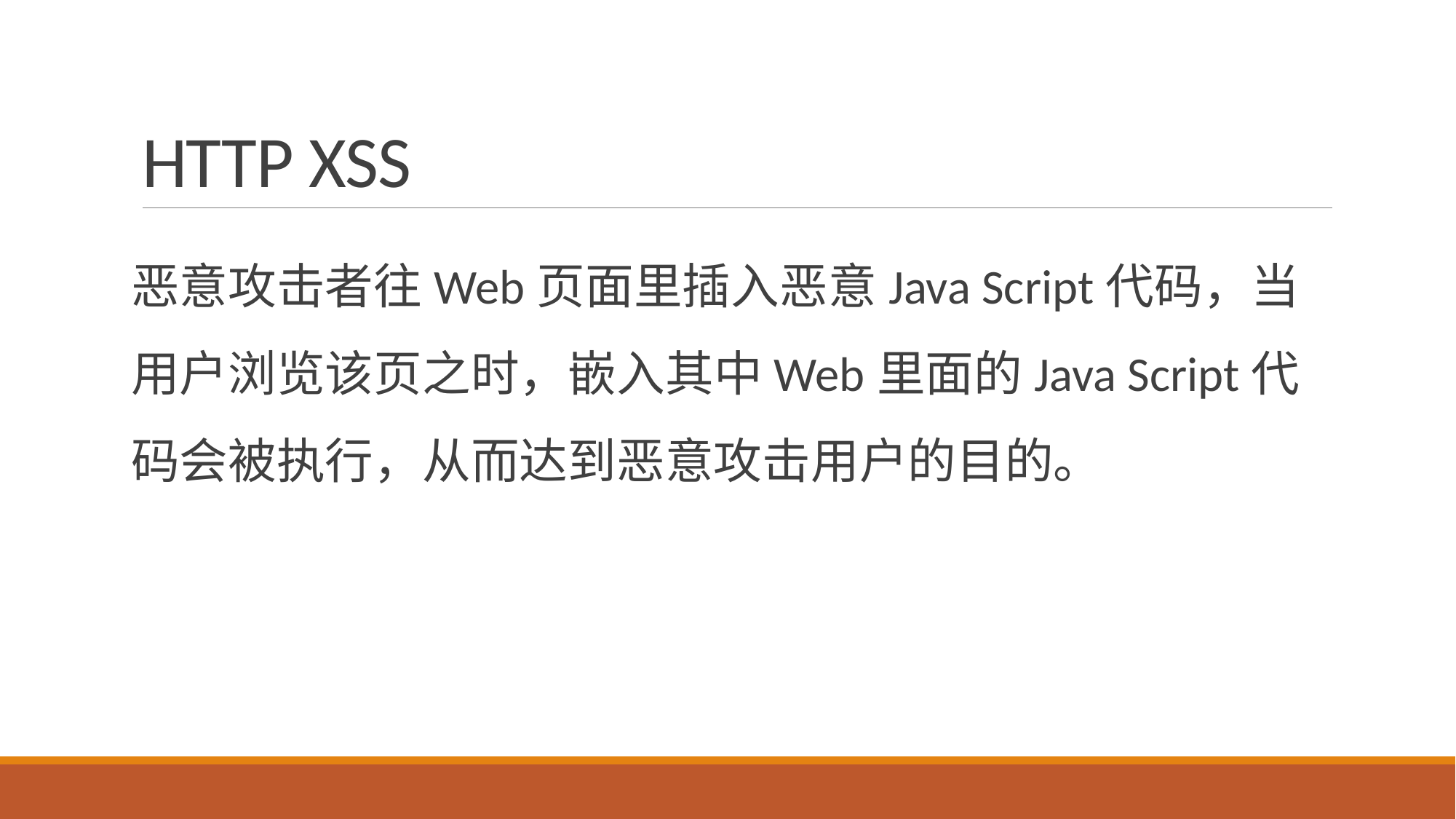

# HTTP XSS
恶意攻击者往Web页面里插入恶意Java Script代码，当用户浏览该页之时，嵌入其中Web里面的Java Script代码会被执行，从而达到恶意攻击用户的目的。